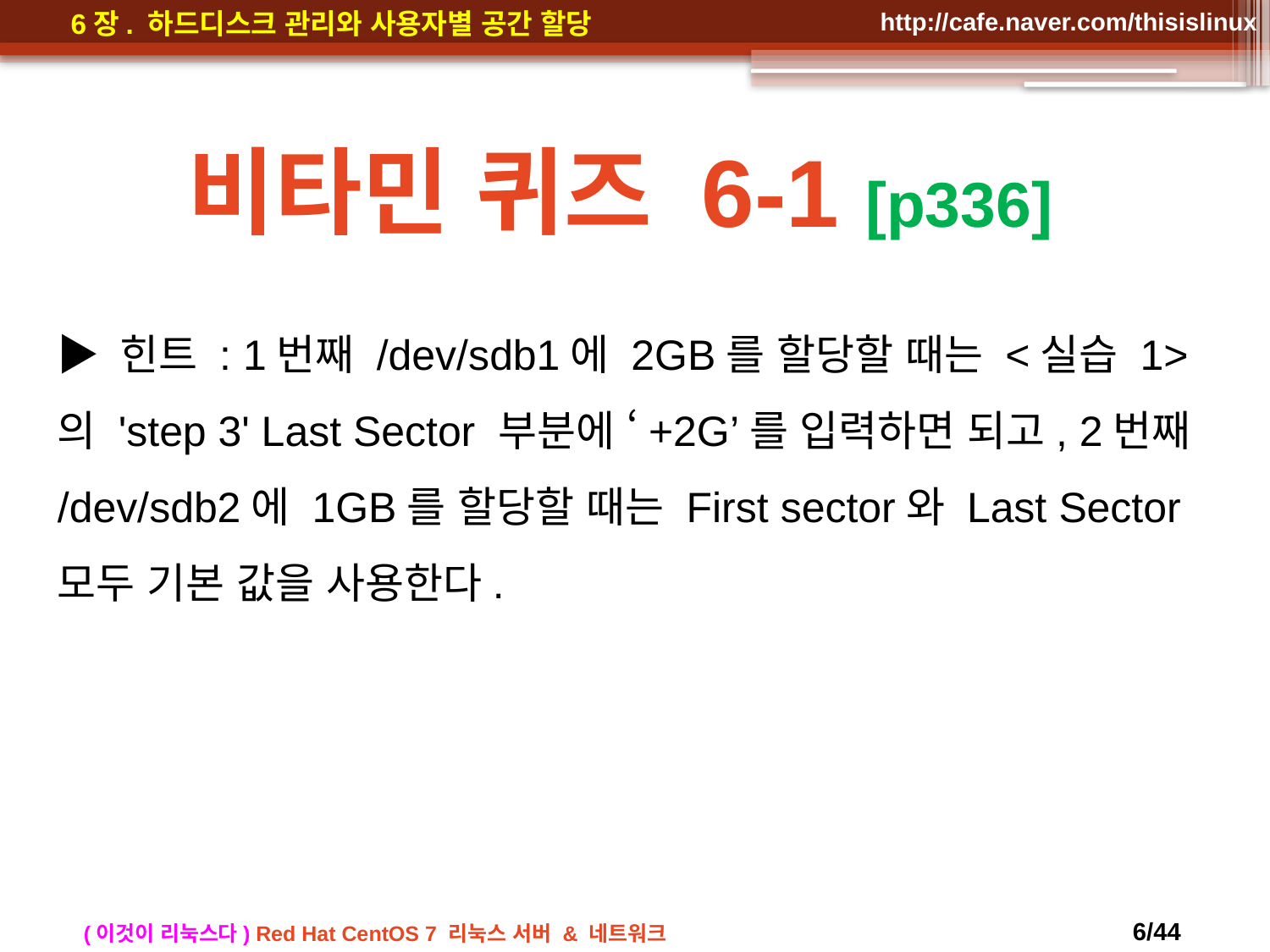

비타민 퀴즈 6-1 [p336]
▶ 힌트 : 1번째 /dev/sdb1에 2GB를 할당할 때는 <실습 1>의 'step 3' Last Sector 부분에 ‘+2G’를 입력하면 되고, 2번째 /dev/sdb2에 1GB를 할당할 때는 First sector와 Last Sector 모두 기본 값을 사용한다.